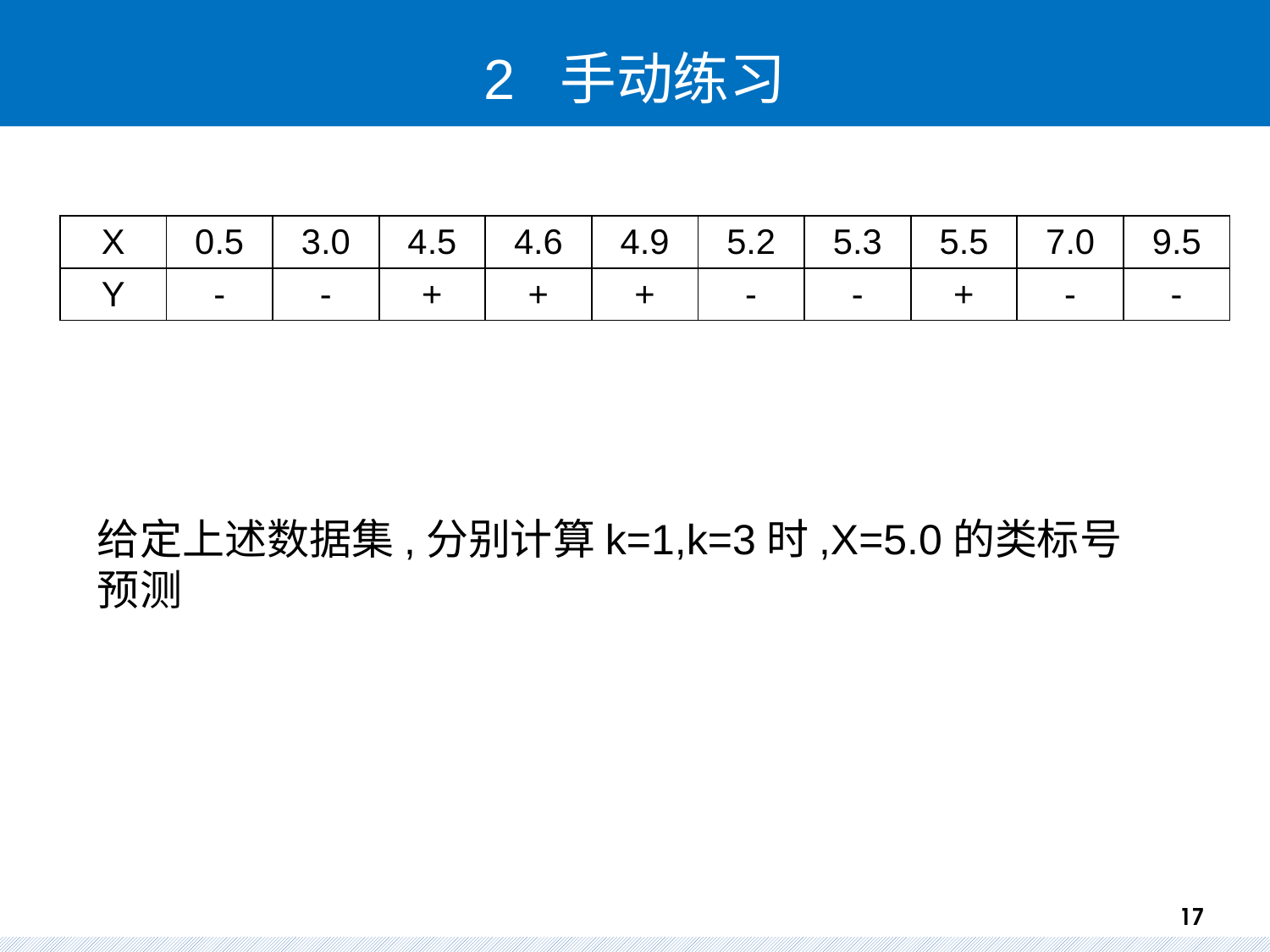

# 2  手动练习
| X | 0.5 | 3.0 | 4.5 | 4.6 | 4.9 | 5.2 | 5.3 | 5.5 | 7.0 | 9.5 |
| --- | --- | --- | --- | --- | --- | --- | --- | --- | --- | --- |
| Y | - | - | + | + | + | - | - | + | - | - |

给定上述数据集,分别计算k=1,k=3时,X=5.0的类标号预测